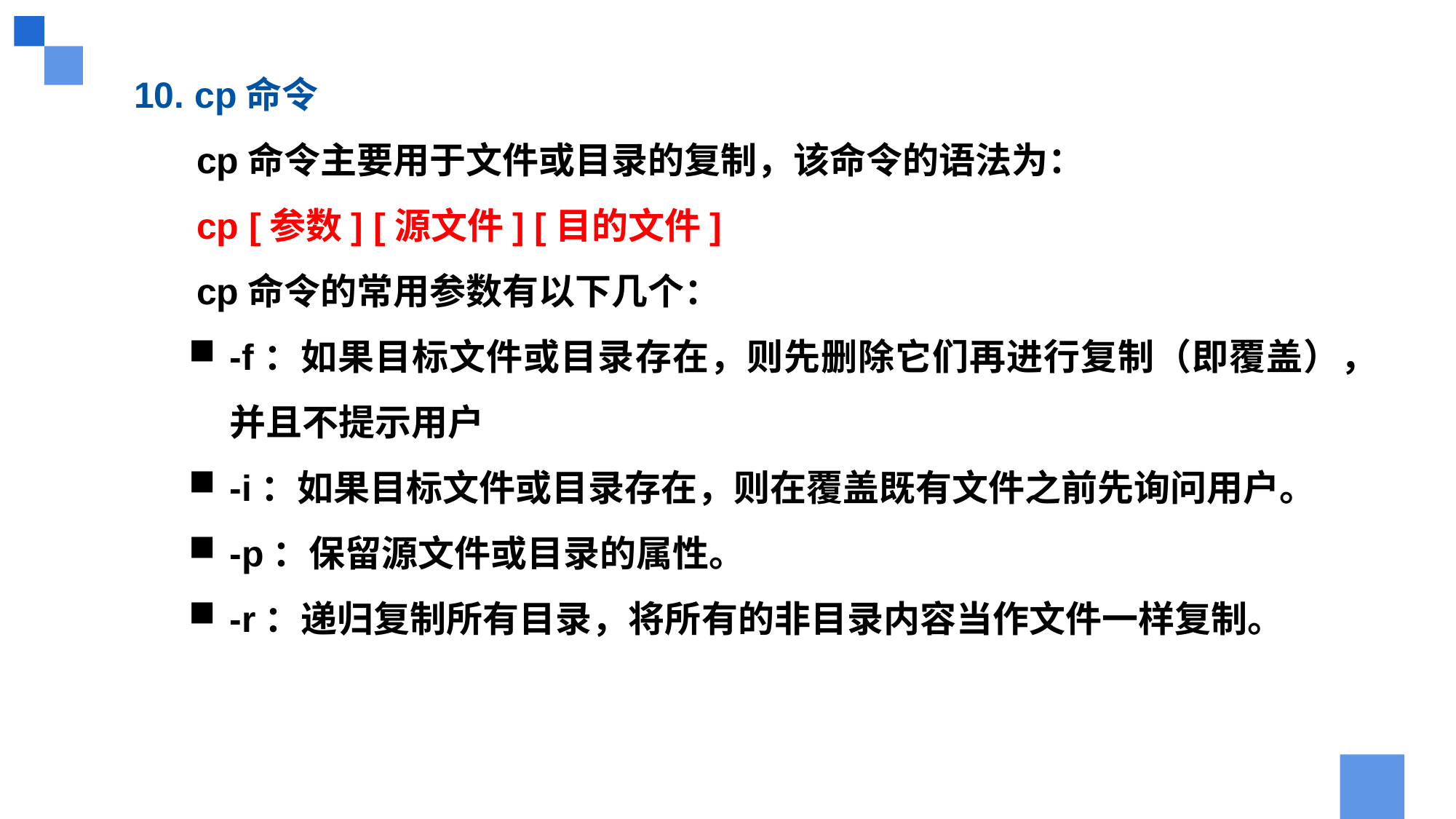

10. cp命令
   cp命令主要用于文件或目录的复制，该命令的语法为：
   cp [参数] [源文件] [目的文件]
   cp命令的常用参数有以下几个：
-f：如果目标文件或目录存在，则先删除它们再进行复制（即覆盖），并且不提示用户
-i：如果目标文件或目录存在，则在覆盖既有文件之前先询问用户。
-p：保留源文件或目录的属性。
-r：递归复制所有目录，将所有的非目录内容当作文件一样复制。
19